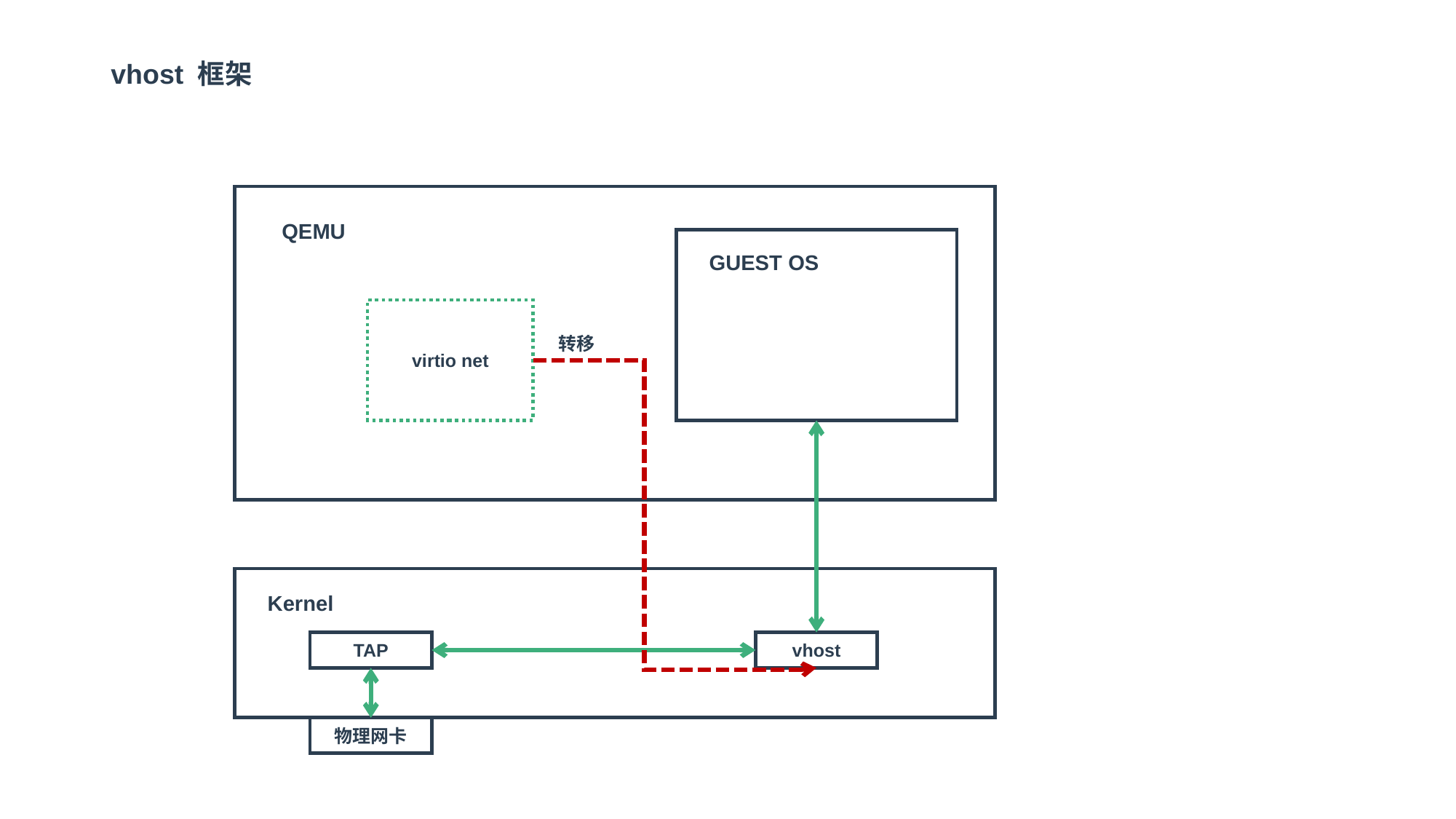

vhost 框架

QEMU

GUEST OS
virtio net
转移

Kernel
TAP
vhost
物理网卡